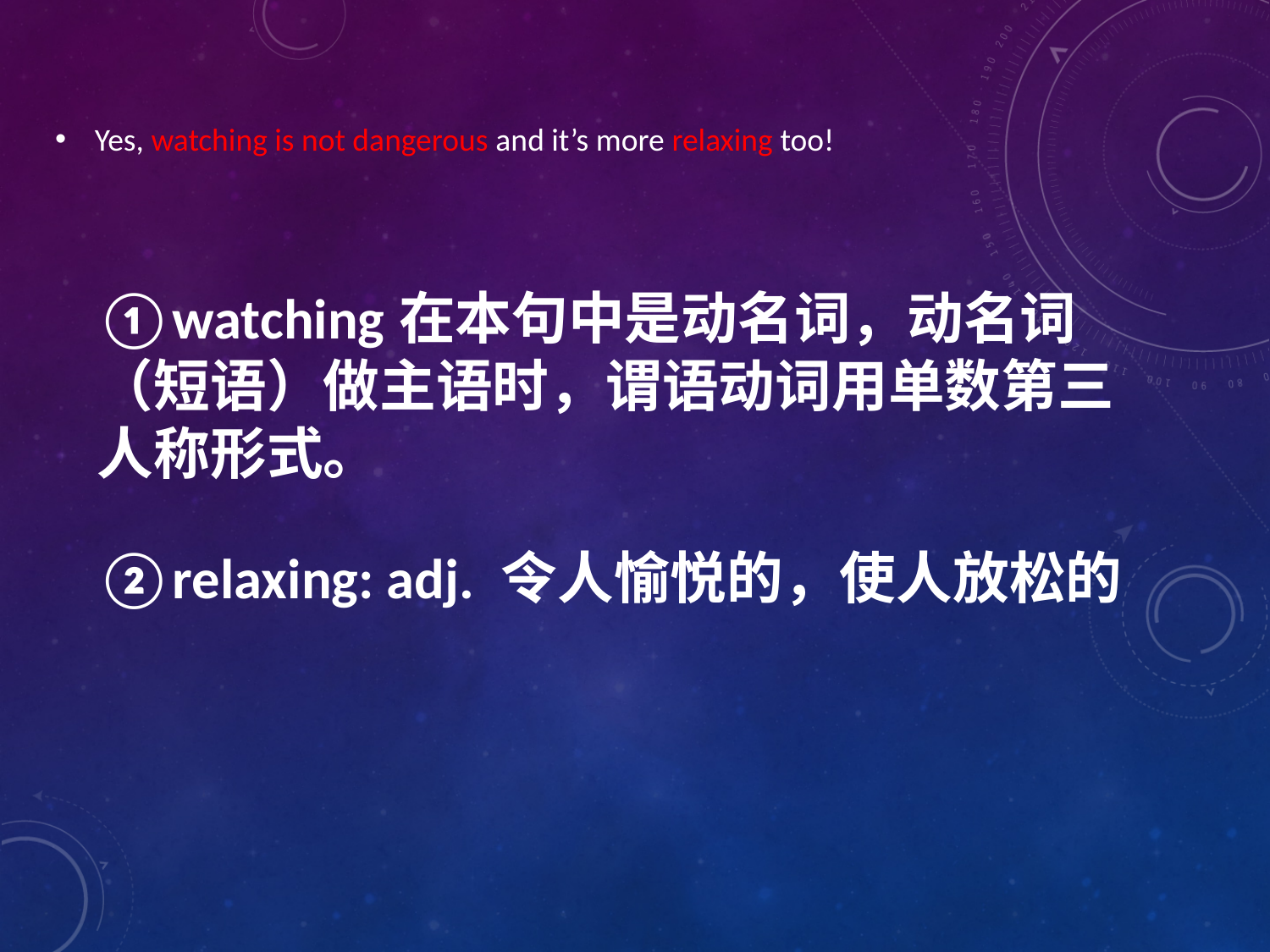

Yes, watching is not dangerous and it’s more relaxing too!

①watching在本句中是动名词，动名词（短语）做主语时，谓语动词用单数第三人称形式。

②relaxing: adj. 令人愉悦的，使人放松的